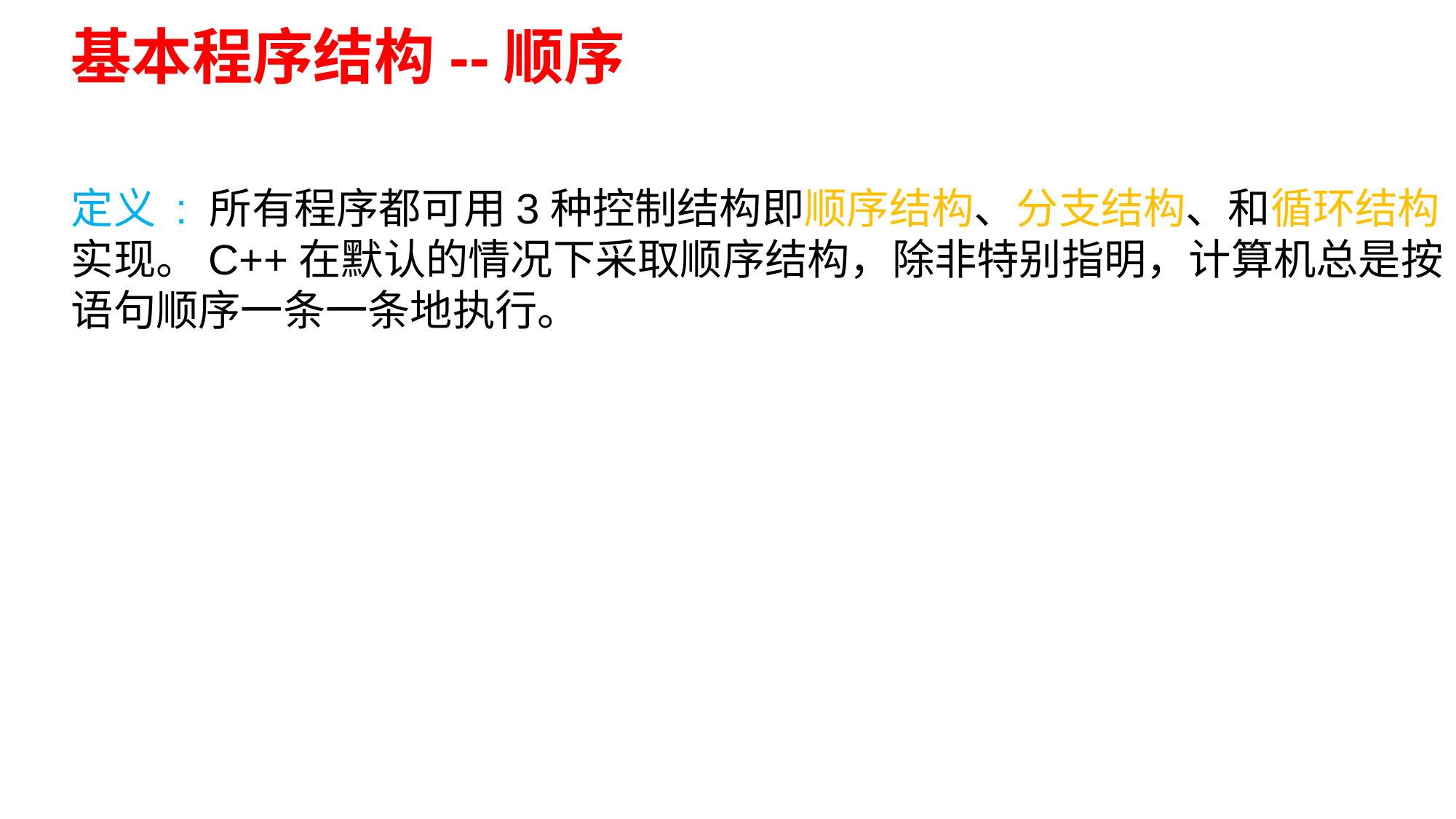

基本程序结构--顺序

定义 : 所有程序都可用3种控制结构即顺序结构、分支结构、和循环结构实现。C++在默认的情况下采取顺序结构，除非特别指明，计算机总是按语句顺序一条一条地执行。